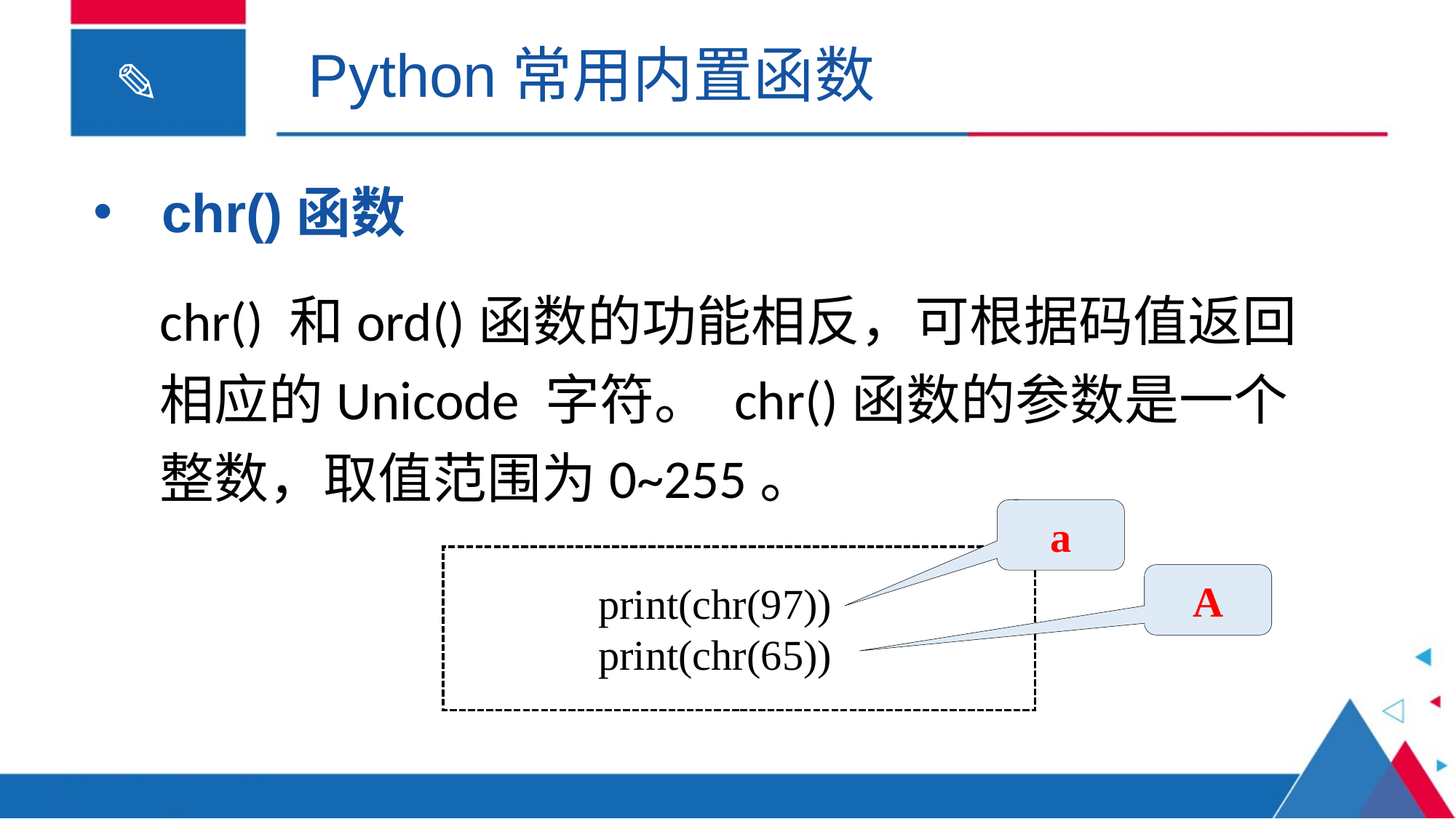

Python常用内置函数
chr()函数
chr() 和ord()函数的功能相反，可根据码值返回相应的Unicode 字符。 chr()函数的参数是一个整数，取值范围为0~255。
a

A
print(chr(97))
print(chr(65))